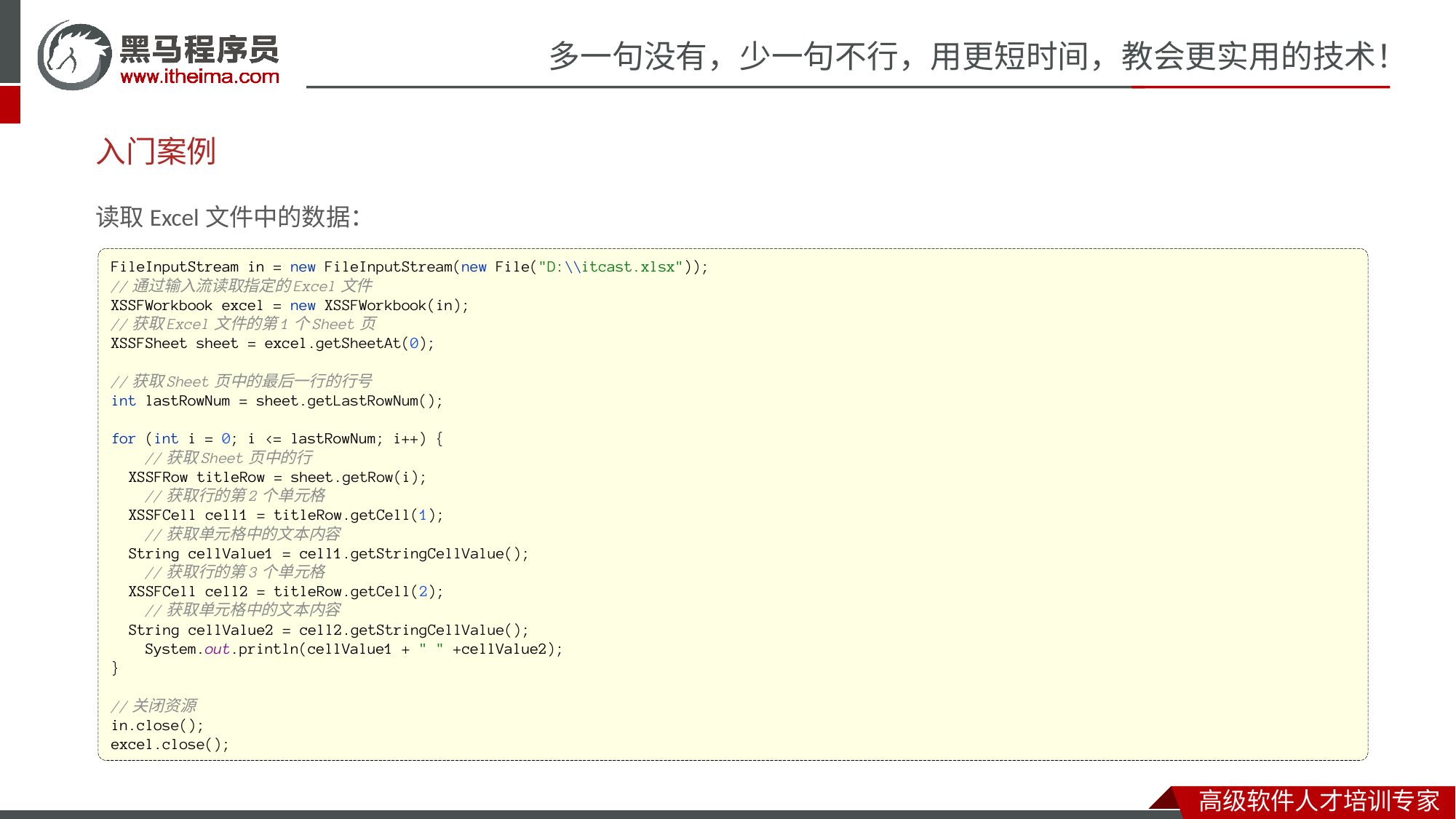

# 入门案例
读取Excel文件中的数据：
FileInputStream in = new FileInputStream(new File("D:\\itcast.xlsx"));
//通过输入流读取指定的Excel文件
XSSFWorkbook excel = new XSSFWorkbook(in);
//获取Excel文件的第1个Sheet页
XSSFSheet sheet = excel.getSheetAt(0);
//获取Sheet页中的最后一行的行号
int lastRowNum = sheet.getLastRowNum();
for (int i = 0; i <= lastRowNum; i++) {
    //获取Sheet页中的行
    XSSFRow titleRow = sheet.getRow(i);
    //获取行的第2个单元格
    XSSFCell cell1 = titleRow.getCell(1);
    //获取单元格中的文本内容
    String cellValue1 = cell1.getStringCellValue();
    //获取行的第3个单元格
    XSSFCell cell2 = titleRow.getCell(2);
    //获取单元格中的文本内容
    String cellValue2 = cell2.getStringCellValue();
    System.out.println(cellValue1 + " " +cellValue2);
}
//关闭资源
in.close();
excel.close();